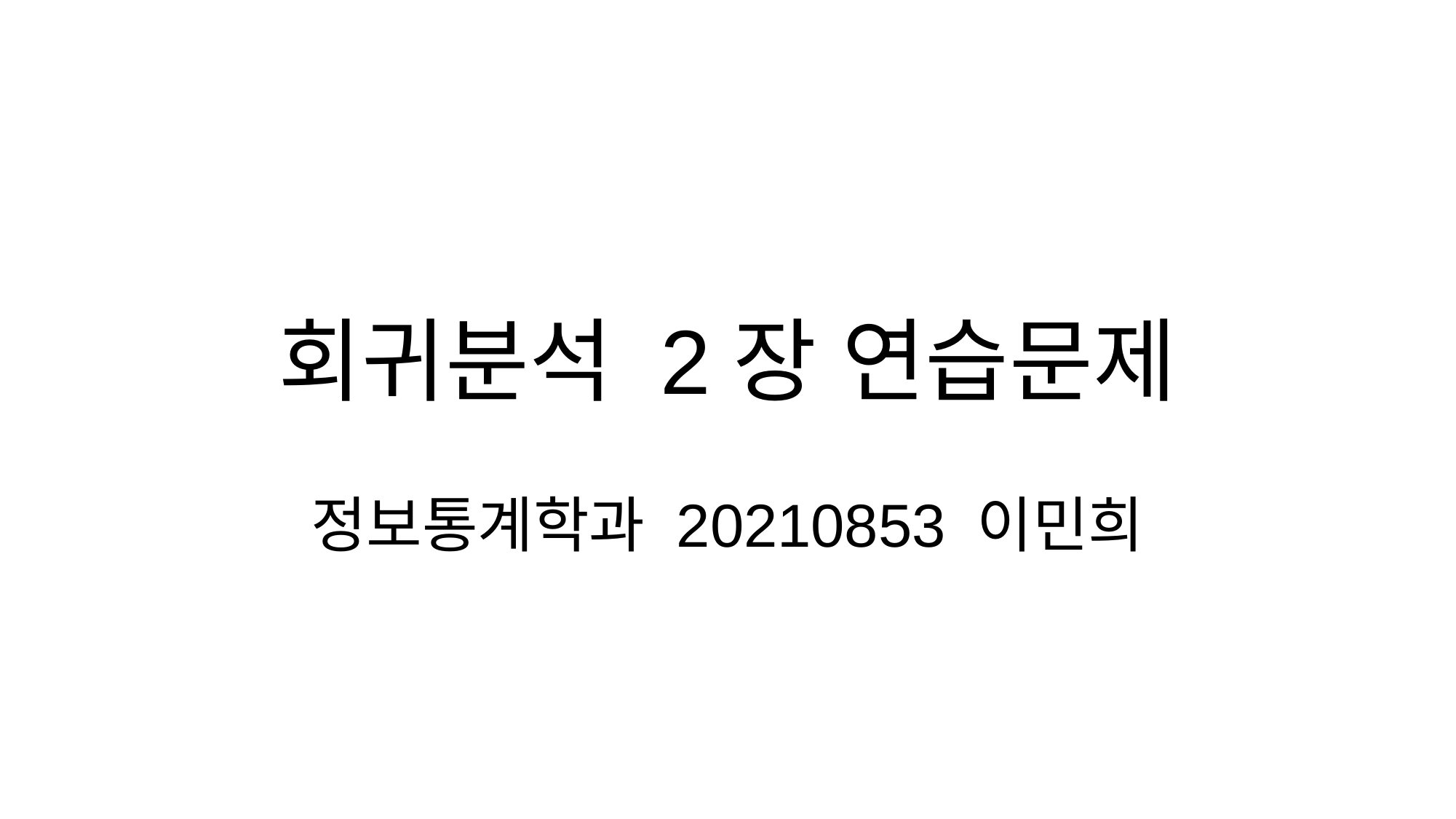

# 회귀분석 2장 연습문제

정보통계학과 20210853 이민희